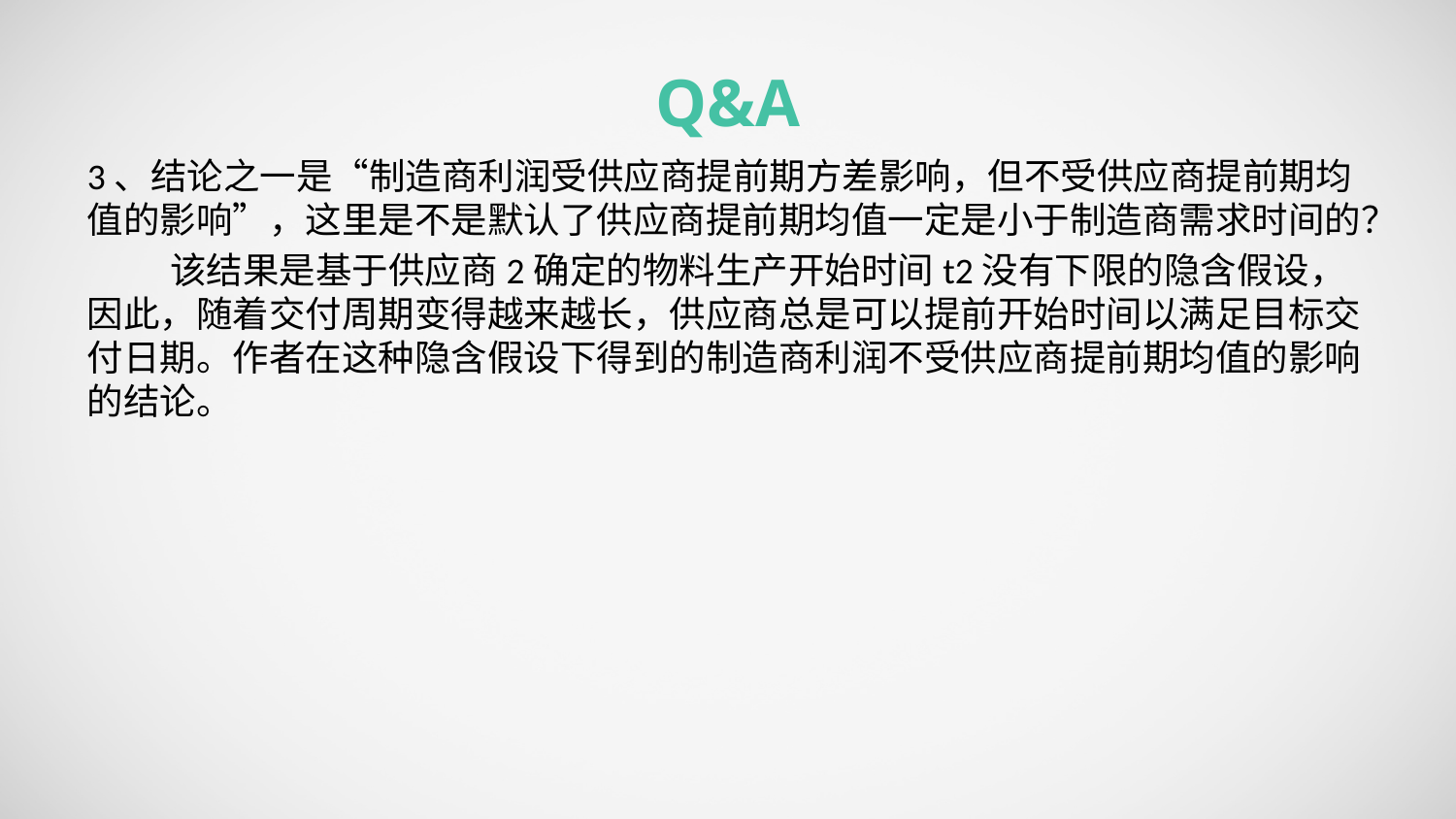

# Q&A
3、结论之一是“制造商利润受供应商提前期方差影响，但不受供应商提前期均值的影响”，这里是不是默认了供应商提前期均值一定是小于制造商需求时间的？
         该结果是基于供应商2确定的物料生产开始时间t2没有下限的隐含假设，因此，随着交付周期变得越来越长，供应商总是可以提前开始时间以满足目标交付日期。作者在这种隐含假设下得到的制造商利润不受供应商提前期均值的影响的结论。